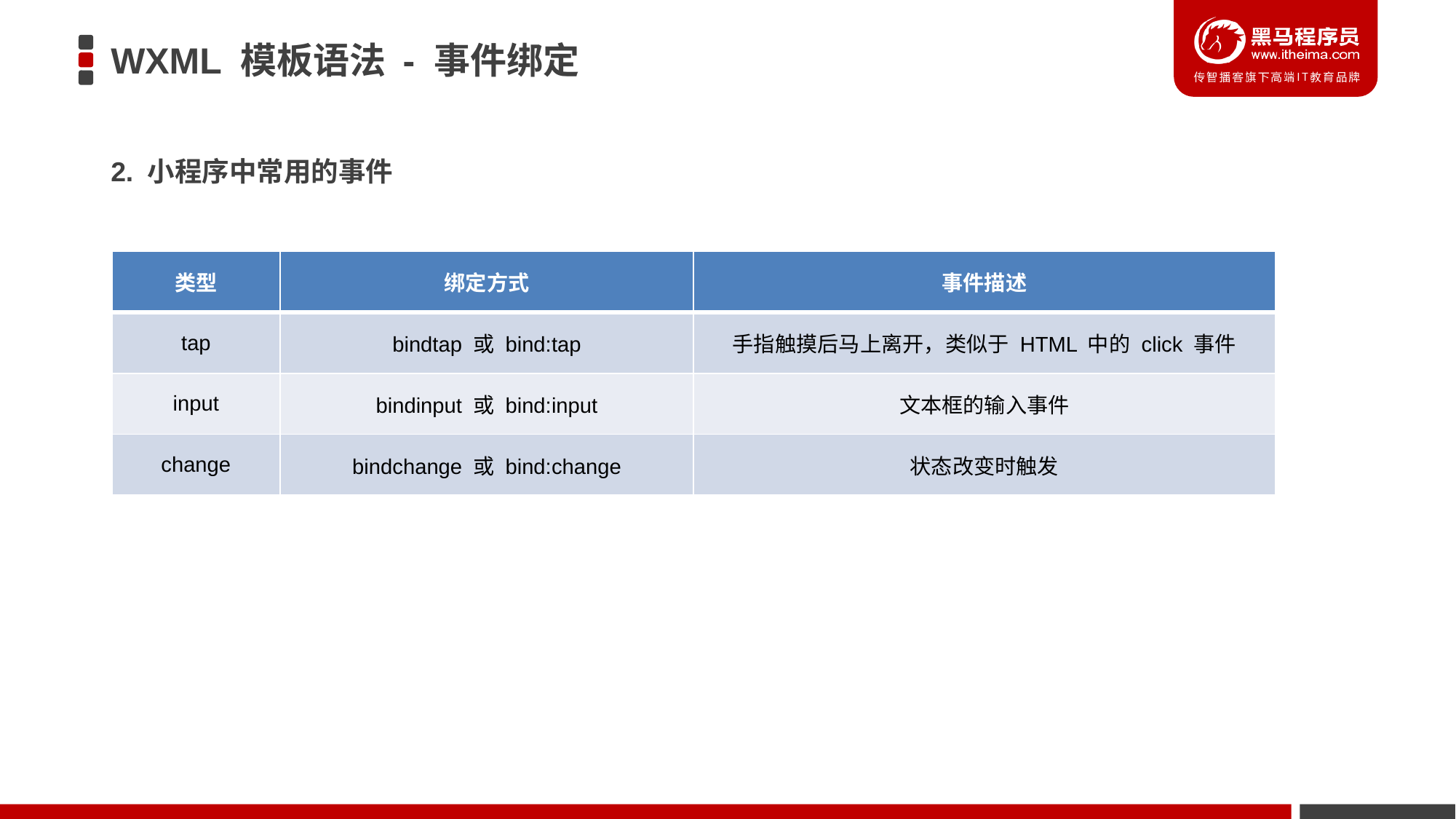

# WXML 模板语法 - 事件绑定
2. 小程序中常用的事件
| 类型 | 绑定方式 | 事件描述 |
| --- | --- | --- |
| tap | bindtap 或 bind:tap | 手指触摸后马上离开，类似于 HTML 中的 click 事件 |
| input | bindinput 或 bind:input | 文本框的输入事件 |
| change | bindchange 或 bind:change | 状态改变时触发 |